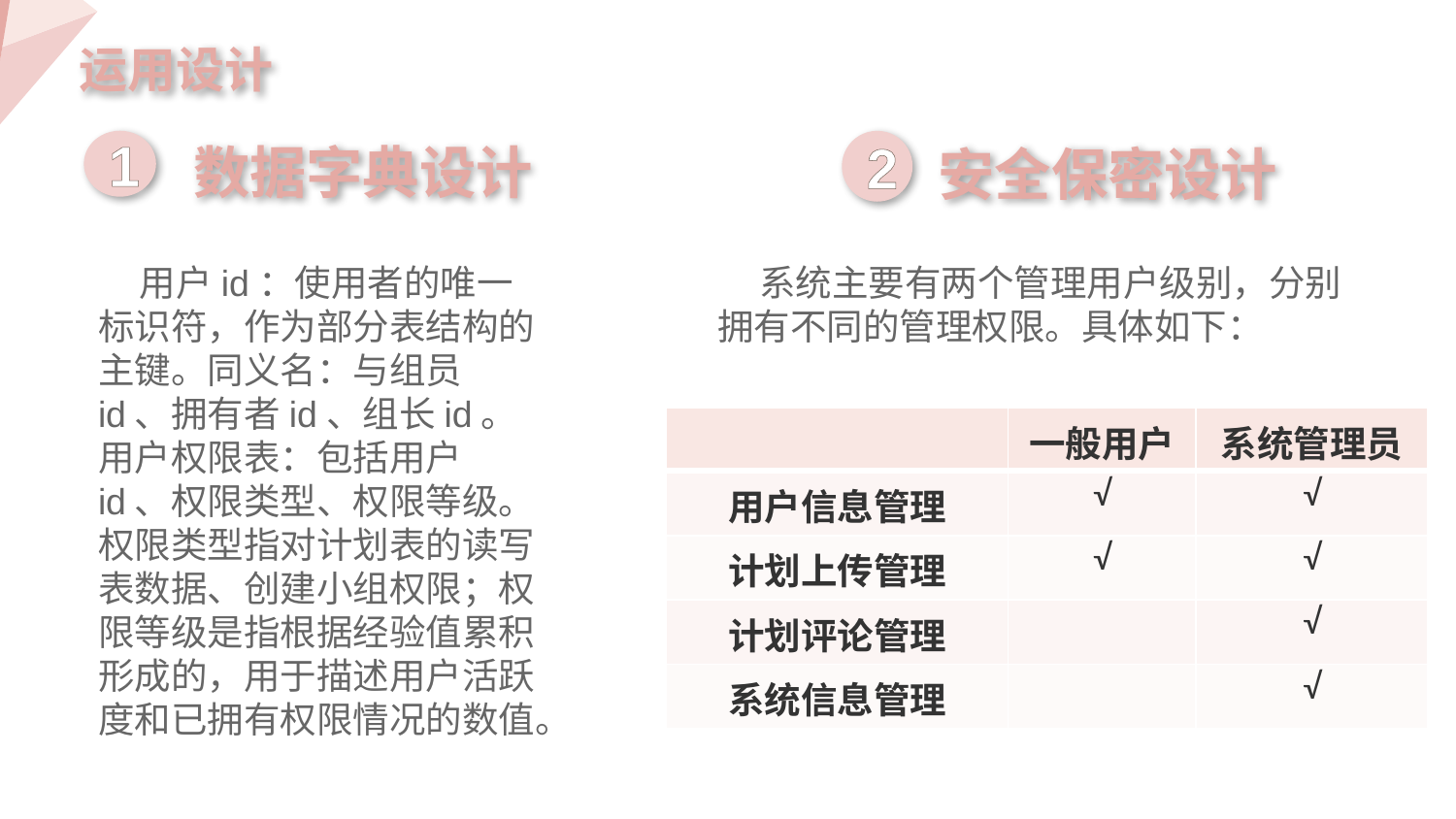

运用设计
 数据字典设计
1
    用户id：使用者的唯一标识符，作为部分表结构的主键。同义名：与组员id、拥有者id、组长id。
用户权限表：包括用户id、权限类型、权限等级。权限类型指对计划表的读写表数据、创建小组权限；权限等级是指根据经验值累积形成的，用于描述用户活跃度和已拥有权限情况的数值。
2
安全保密设计
    系统主要有两个管理用户级别，分别拥有不同的管理权限。具体如下：
|  | 一般用户 | 系统管理员 |
| --- | --- | --- |
| 用户信息管理 | √ | √ |
| 计划上传管理 | √ | √ |
| 计划评论管理 |  | √ |
| 系统信息管理 |  | √ |